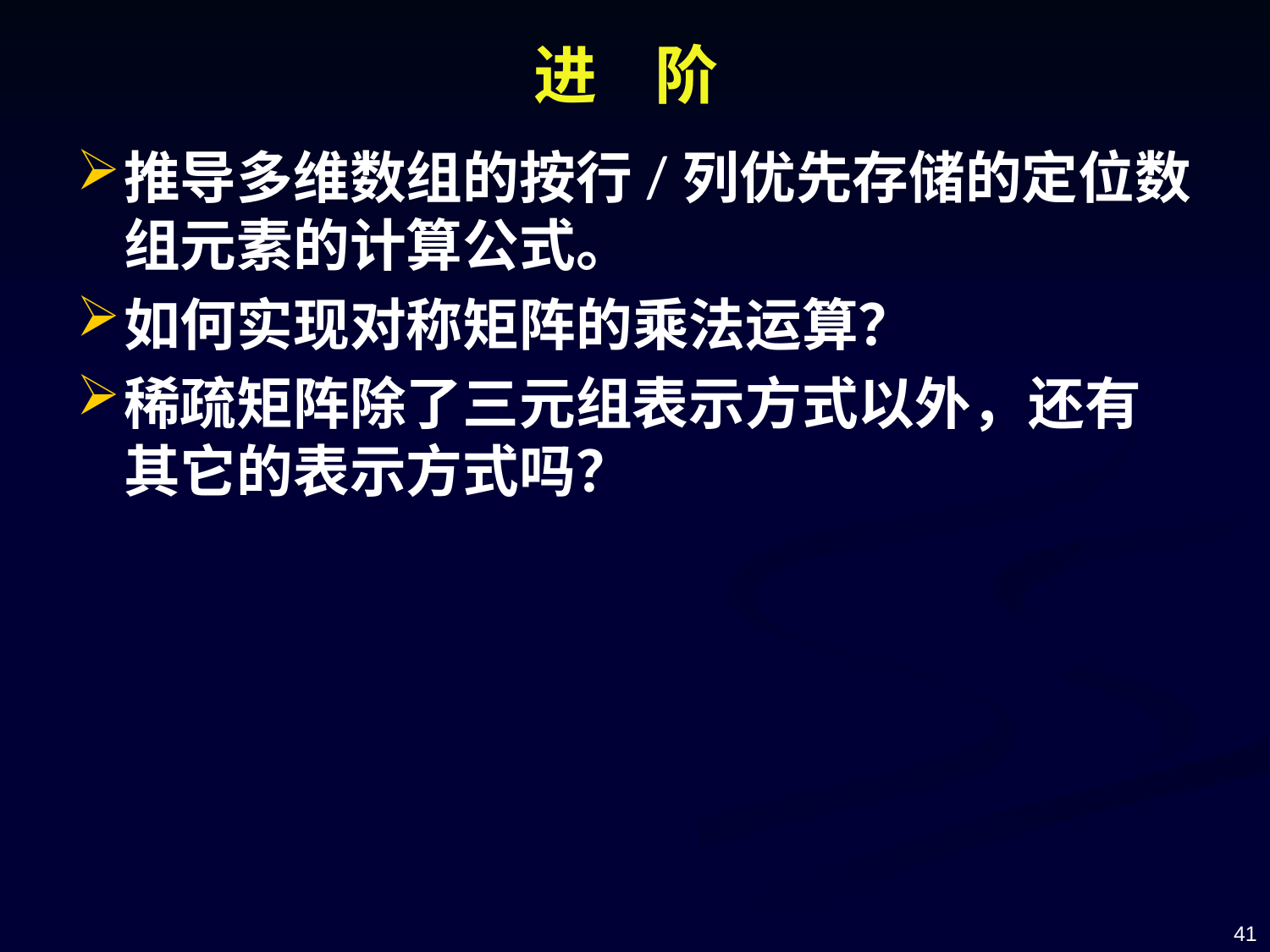

# 进    阶
推导多维数组的按行/列优先存储的定位数组元素的计算公式。
如何实现对称矩阵的乘法运算？
稀疏矩阵除了三元组表示方式以外，还有其它的表示方式吗？
41